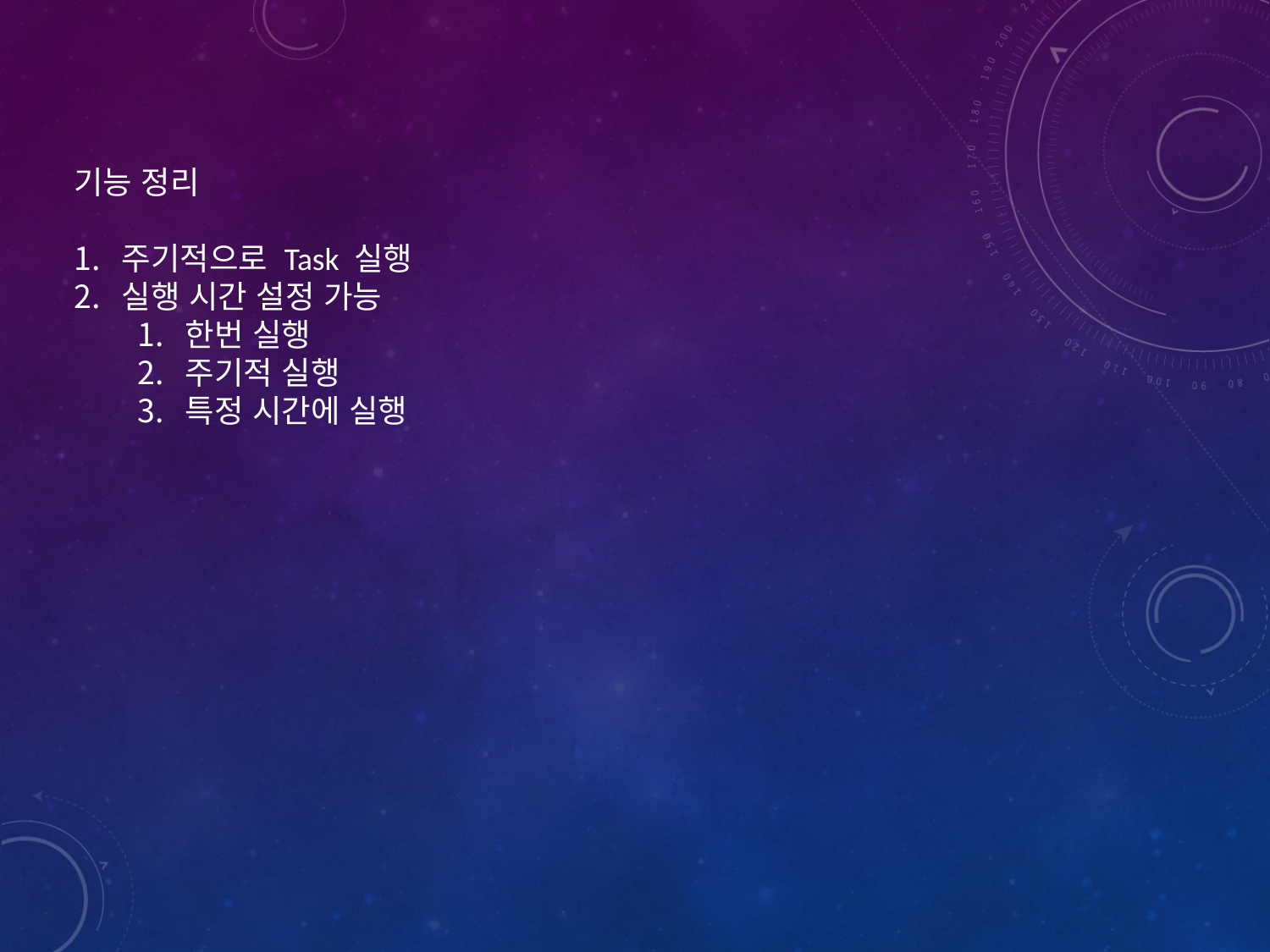

기능 정리

주기적으로 Task 실행
실행 시간 설정 가능
한번 실행
주기적 실행
특정 시간에 실행